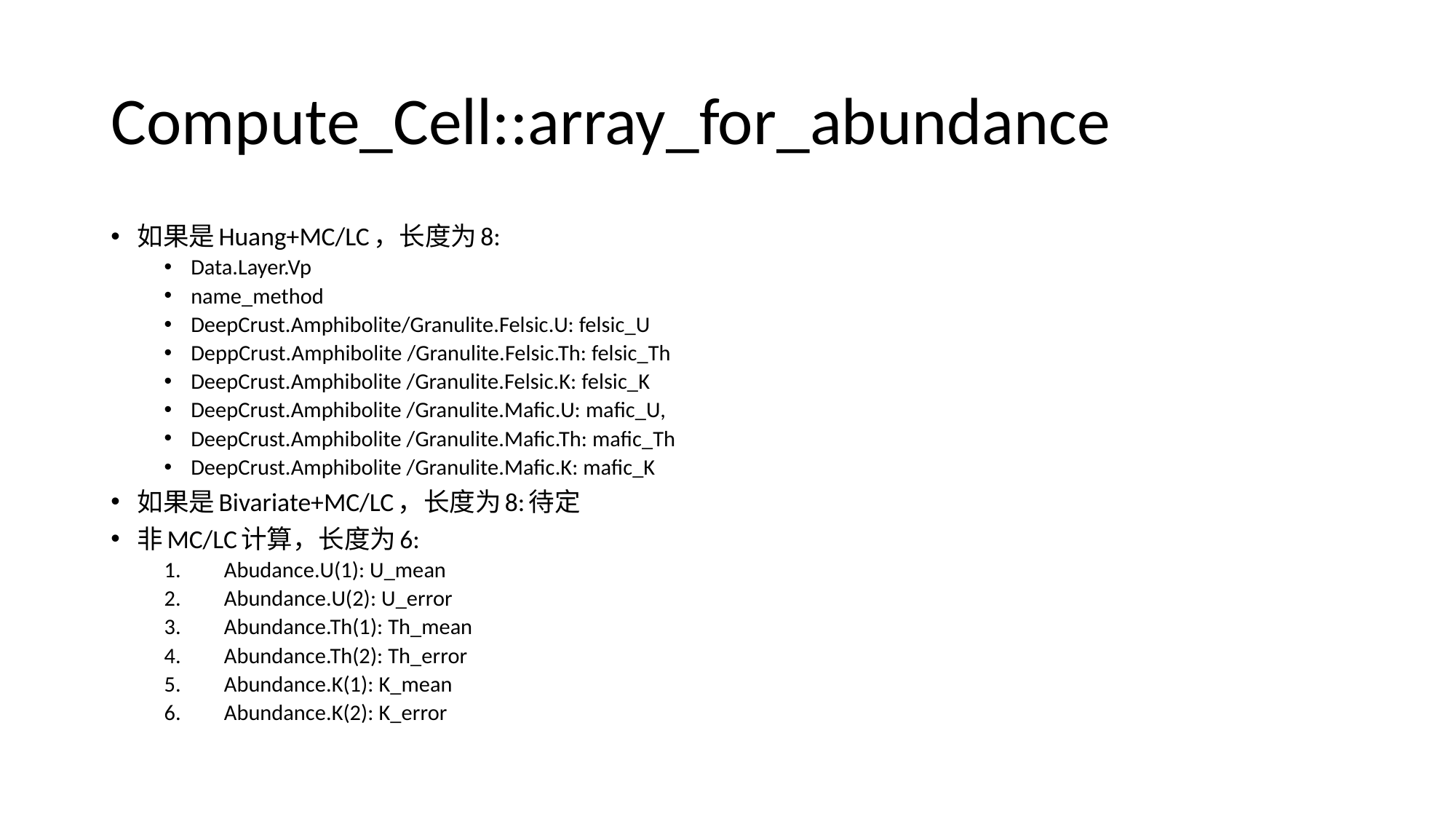

# Compute_Cell::array_for_abundance
如果是Huang+MC/LC，长度为8:
Data.Layer.Vp
name_method
DeepCrust.Amphibolite/Granulite.Felsic.U: felsic_U
DeppCrust.Amphibolite /Granulite.Felsic.Th: felsic_Th
DeepCrust.Amphibolite /Granulite.Felsic.K: felsic_K
DeepCrust.Amphibolite /Granulite.Mafic.U: mafic_U,
DeepCrust.Amphibolite /Granulite.Mafic.Th: mafic_Th
DeepCrust.Amphibolite /Granulite.Mafic.K: mafic_K
如果是Bivariate+MC/LC，长度为8:待定
非MC/LC计算，长度为6:
Abudance.U(1): U_mean
Abundance.U(2): U_error
Abundance.Th(1): Th_mean
Abundance.Th(2): Th_error
Abundance.K(1): K_mean
Abundance.K(2): K_error